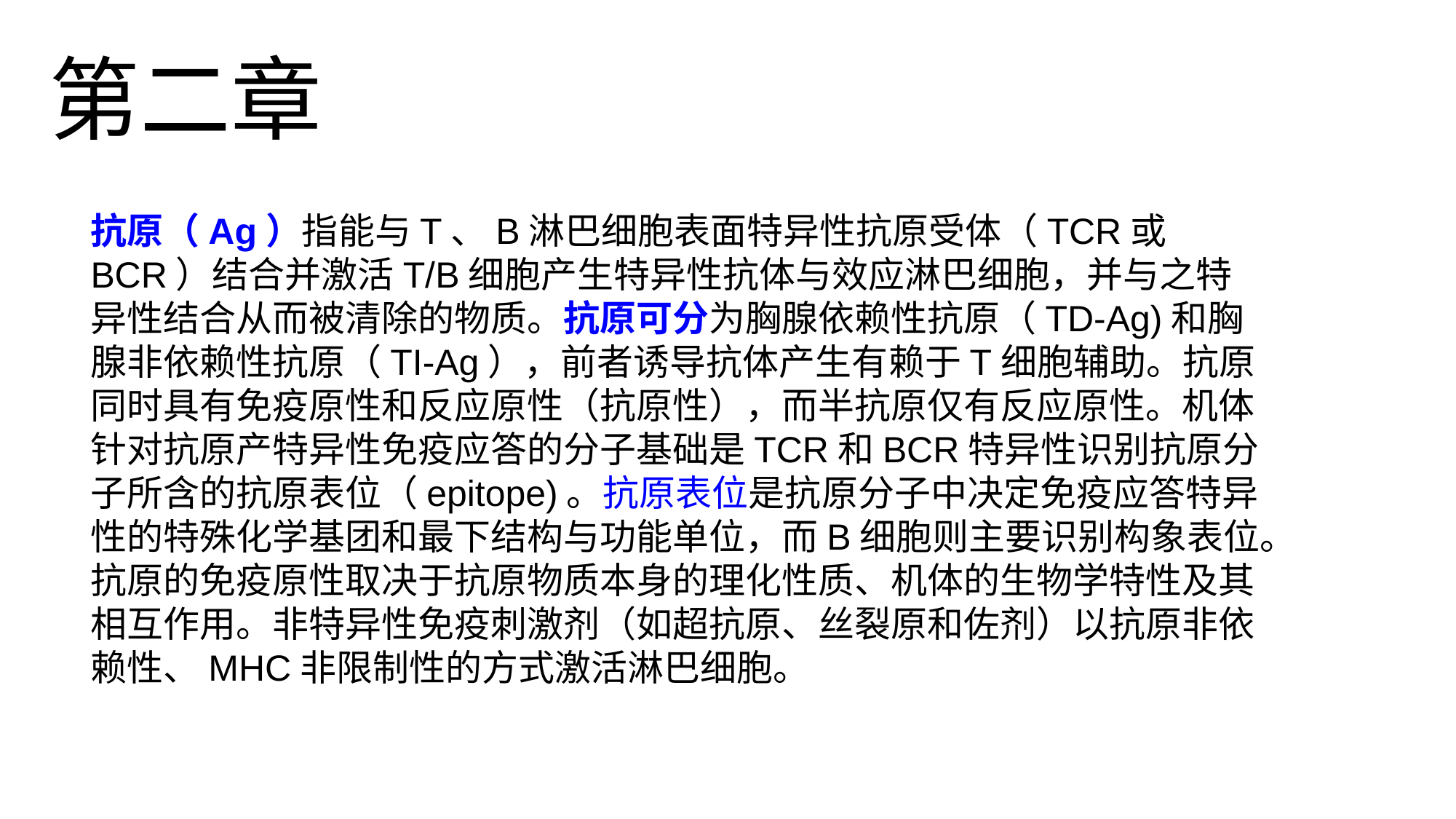

第二章
抗原（Ag）指能与T、B淋巴细胞表面特异性抗原受体（TCR或BCR）结合并激活T/B细胞产生特异性抗体与效应淋巴细胞，并与之特异性结合从而被清除的物质。抗原可分为胸腺依赖性抗原（TD-Ag)和胸腺非依赖性抗原（TI-Ag），前者诱导抗体产生有赖于T细胞辅助。抗原同时具有免疫原性和反应原性（抗原性），而半抗原仅有反应原性。机体针对抗原产特异性免疫应答的分子基础是TCR和BCR特异性识别抗原分子所含的抗原表位（epitope)。抗原表位是抗原分子中决定免疫应答特异性的特殊化学基团和最下结构与功能单位，而B细胞则主要识别构象表位。抗原的免疫原性取决于抗原物质本身的理化性质、机体的生物学特性及其相互作用。非特异性免疫刺激剂（如超抗原、丝裂原和佐剂）以抗原非依赖性、MHC非限制性的方式激活淋巴细胞。